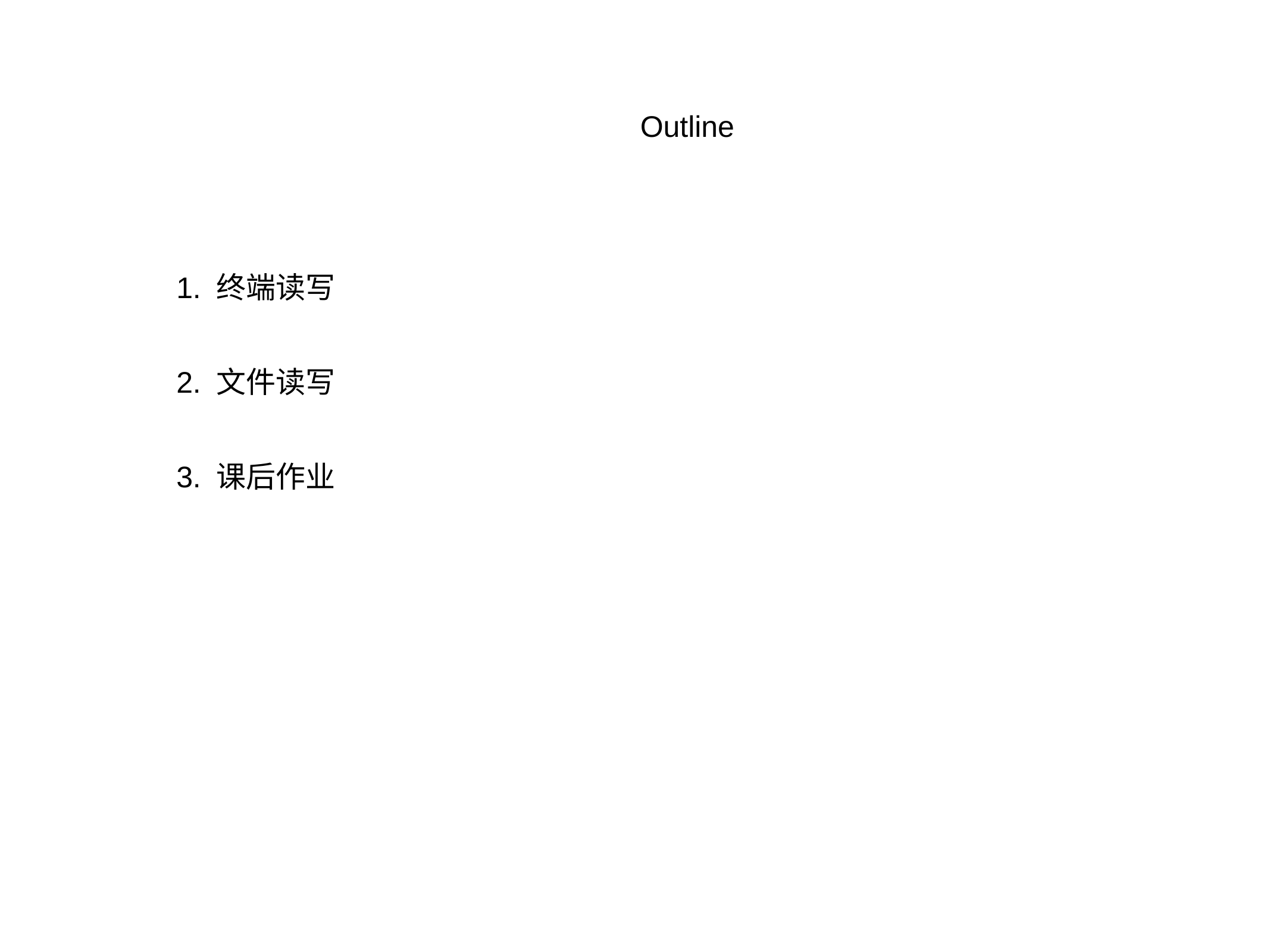

Outline
1. 终端读写
2. 文件读写
3. 课后作业